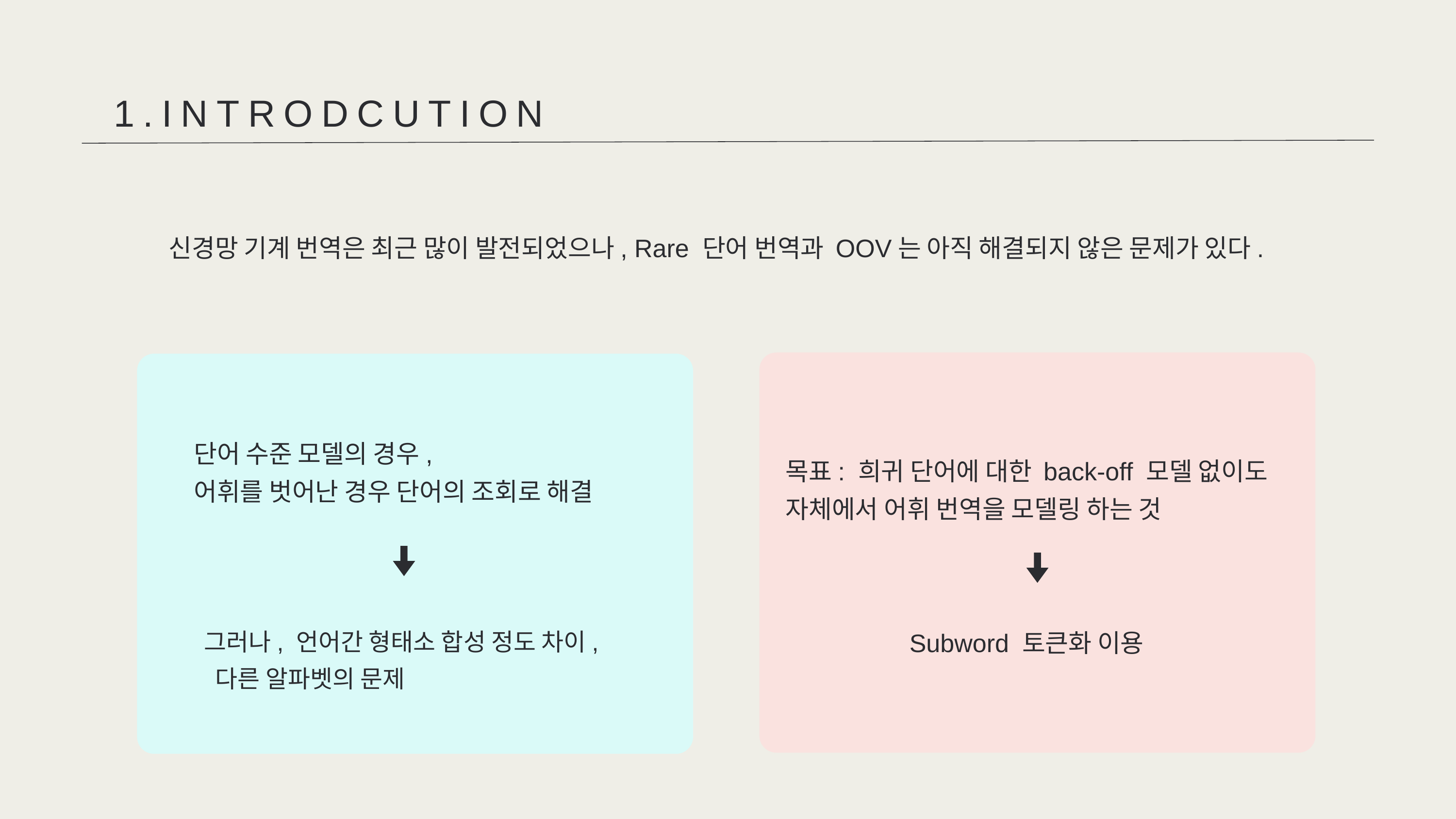

1.INTRODCUTION

신경망 기계 번역은 최근 많이 발전되었으나, Rare 단어 번역과 OOV는 아직 해결되지 않은 문제가 있다.

단어 수준 모델의 경우,
어휘를 벗어난 경우 단어의 조회로 해결
목표: 희귀 단어에 대한 back-off 모델 없이도
자체에서 어휘 번역을 모델링 하는 것

그러나, 언어간 형태소 합성 정도 차이,
 다른 알파벳의 문제
Subword 토큰화 이용